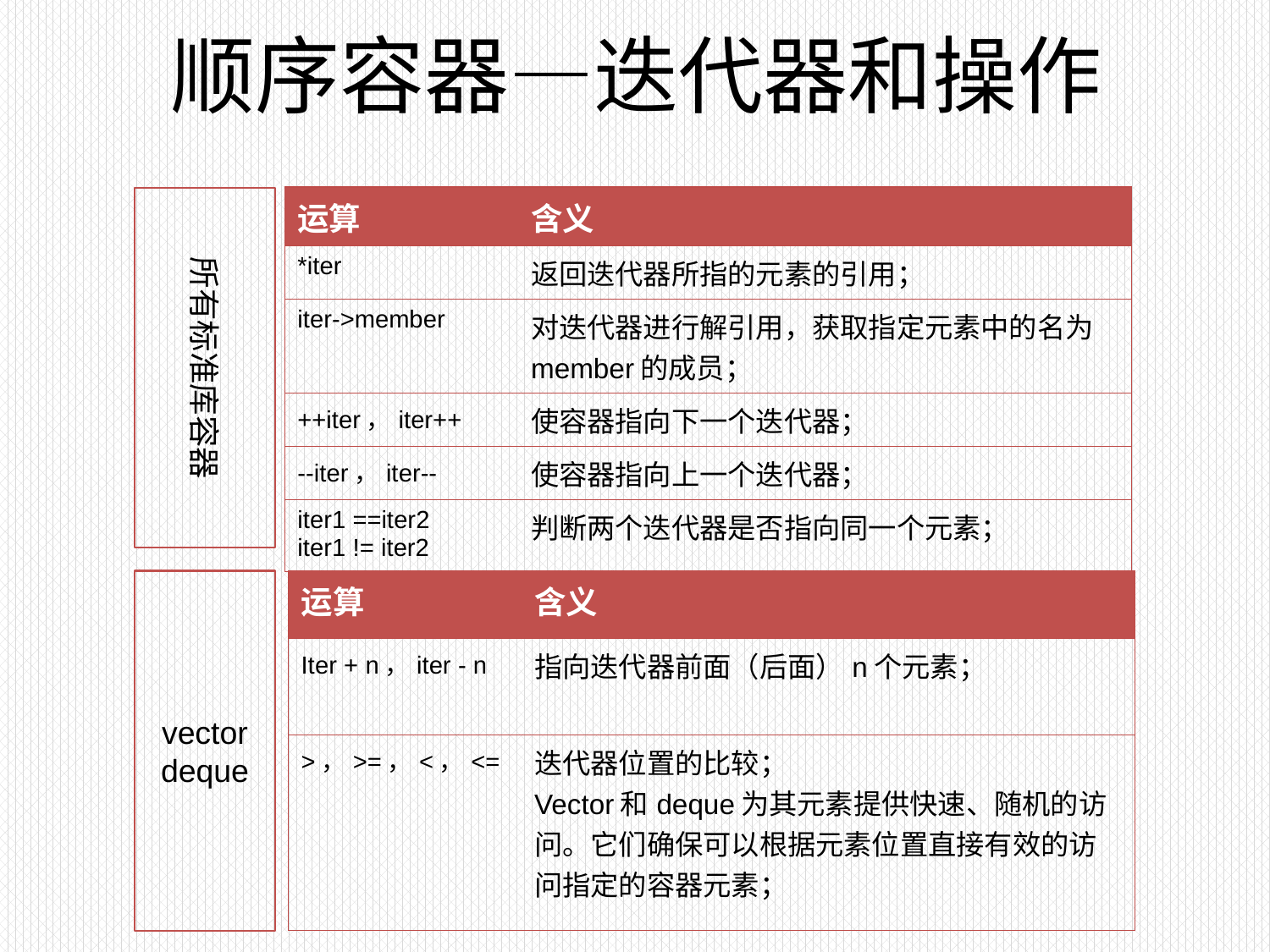

# 顺序容器—迭代器和操作
| 运算 | 含义 |
| --- | --- |
| \*iter | 返回迭代器所指的元素的引用； |
| iter->member | 对迭代器进行解引用，获取指定元素中的名为member的成员； |
| ++iter，iter++ | 使容器指向下一个迭代器； |
| --iter，iter-- | 使容器指向上一个迭代器； |
| iter1 ==iter2 iter1 != iter2 | 判断两个迭代器是否指向同一个元素； |
所有标准库容器
vector
deque
| 运算 | 含义 |
| --- | --- |
| Iter + n，iter - n | 指向迭代器前面（后面）n个元素； |
| >，>=，<，<= | 迭代器位置的比较； Vector和deque为其元素提供快速、随机的访问。它们确保可以根据元素位置直接有效的访问指定的容器元素； |